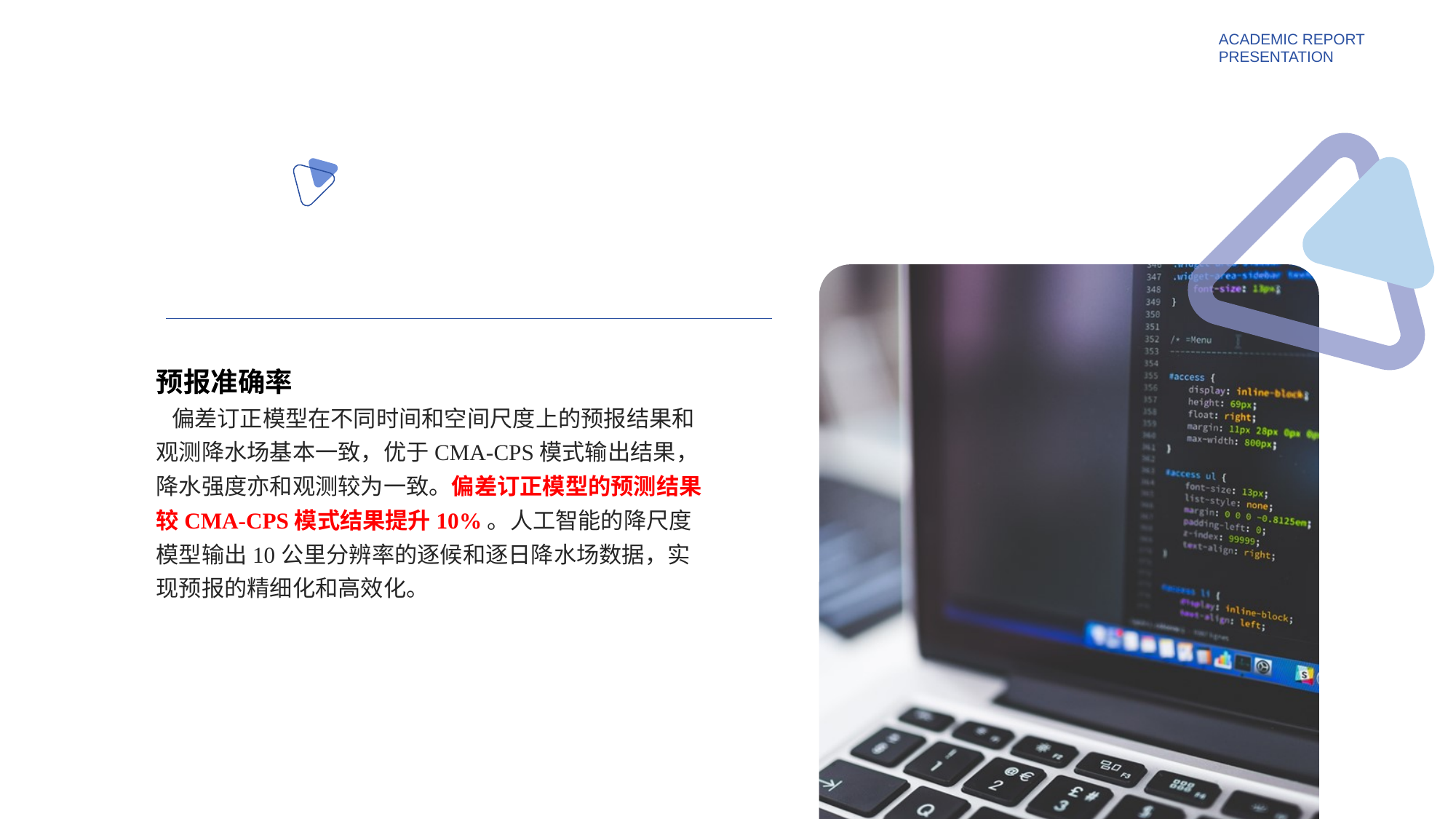

预报准确率
  偏差订正模型在不同时间和空间尺度上的预报结果和观测降水场基本一致，优于CMA-CPS模式输出结果，降水强度亦和观测较为一致。偏差订正模型的预测结果较CMA-CPS模式结果提升10%。人工智能的降尺度模型输出10公里分辨率的逐候和逐日降水场数据，实现预报的精细化和高效化。